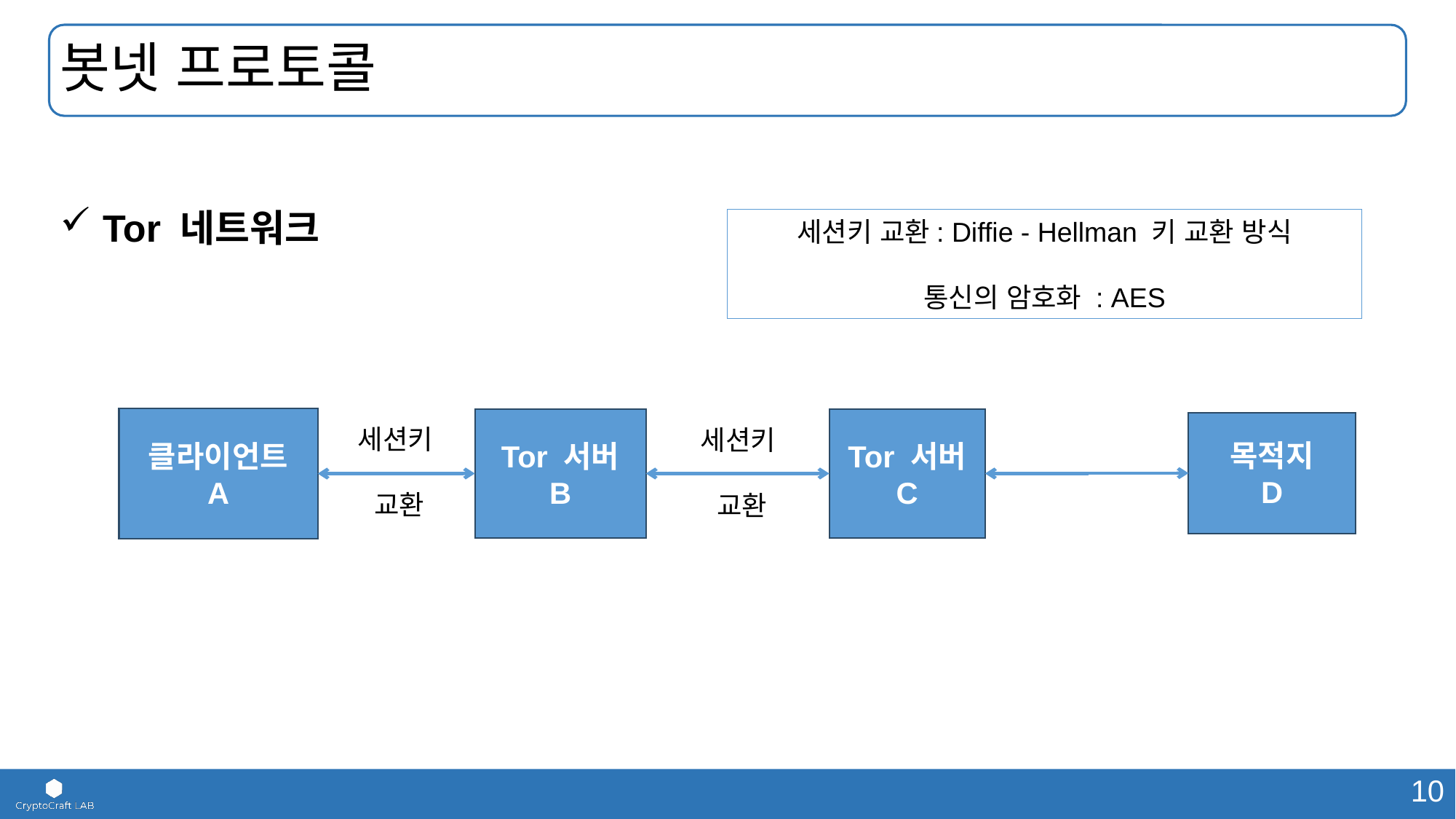

# 봇넷 프로토콜

Tor 네트워크

세션키 교환: Diffie - Hellman 키 교환 방식

통신의 암호화 : AES
클라이언트 A
Tor 서버
B
Tor 서버
C
목적지
D
세션키

교환
세션키

교환